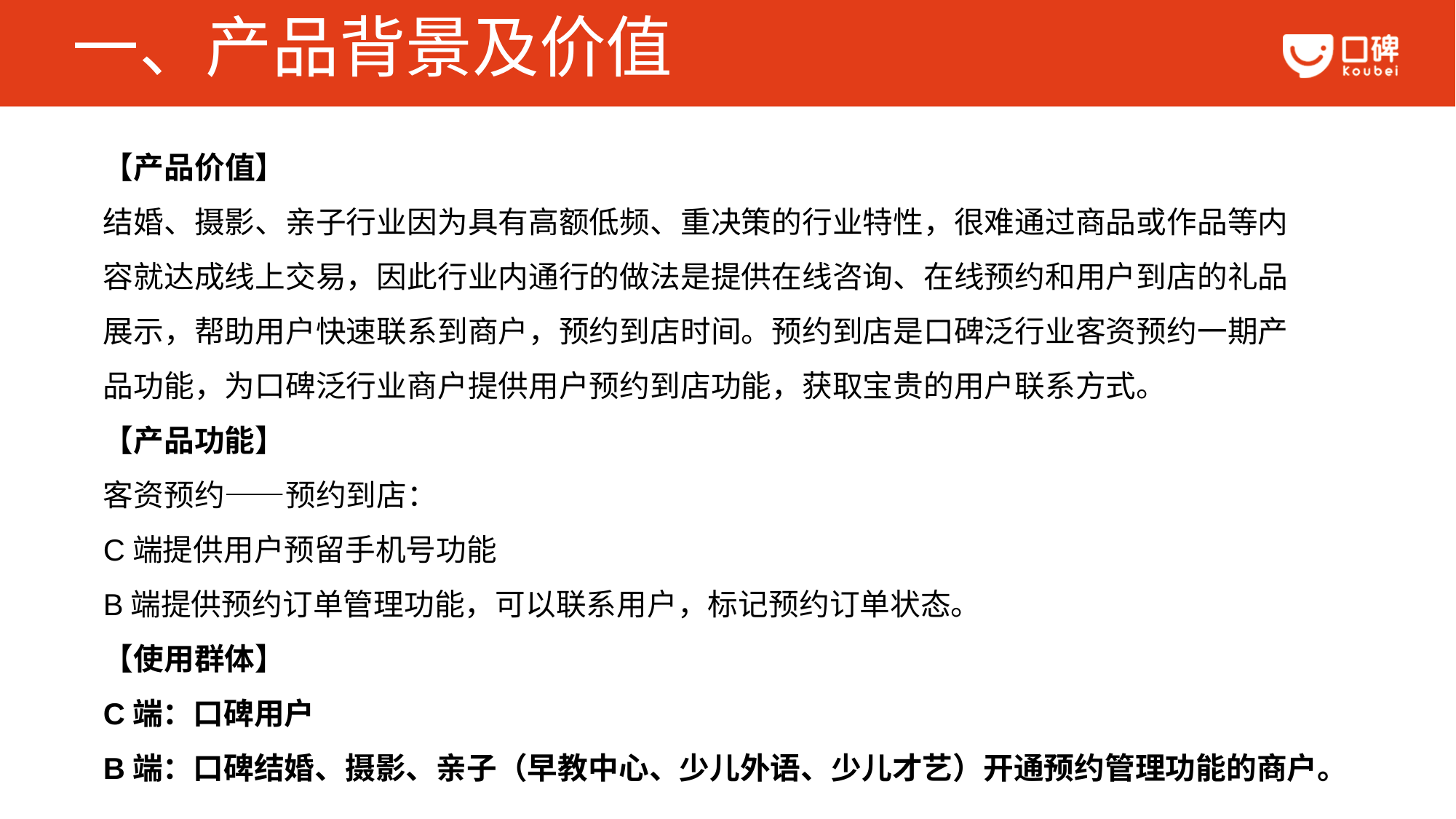

一、产品背景及价值

【产品价值】
结婚、摄影、亲子行业因为具有高额低频、重决策的行业特性，很难通过商品或作品等内容就达成线上交易，因此行业内通行的做法是提供在线咨询、在线预约和用户到店的礼品展示，帮助用户快速联系到商户，预约到店时间。预约到店是口碑泛行业客资预约一期产品功能，为口碑泛行业商户提供用户预约到店功能，获取宝贵的用户联系方式。
【产品功能】
客资预约——预约到店：
C端提供用户预留手机号功能
B端提供预约订单管理功能，可以联系用户，标记预约订单状态。
【使用群体】
C端：口碑用户
B端：口碑结婚、摄影、亲子（早教中心、少儿外语、少儿才艺）开通预约管理功能的商户。